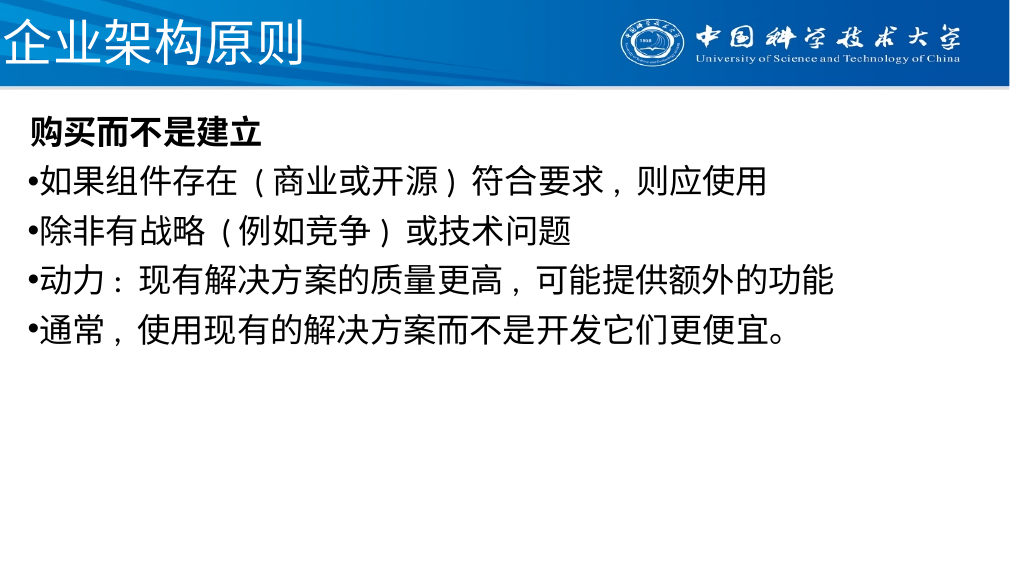

# 企业架构原则
购买而不是建立
如果组件存在 (商业或开源) 符合要求, 则应使用
除非有战略 (例如竞争) 或技术问题
动力: 现有解决方案的质量更高, 可能提供额外的功能
通常, 使用现有的解决方案而不是开发它们更便宜。